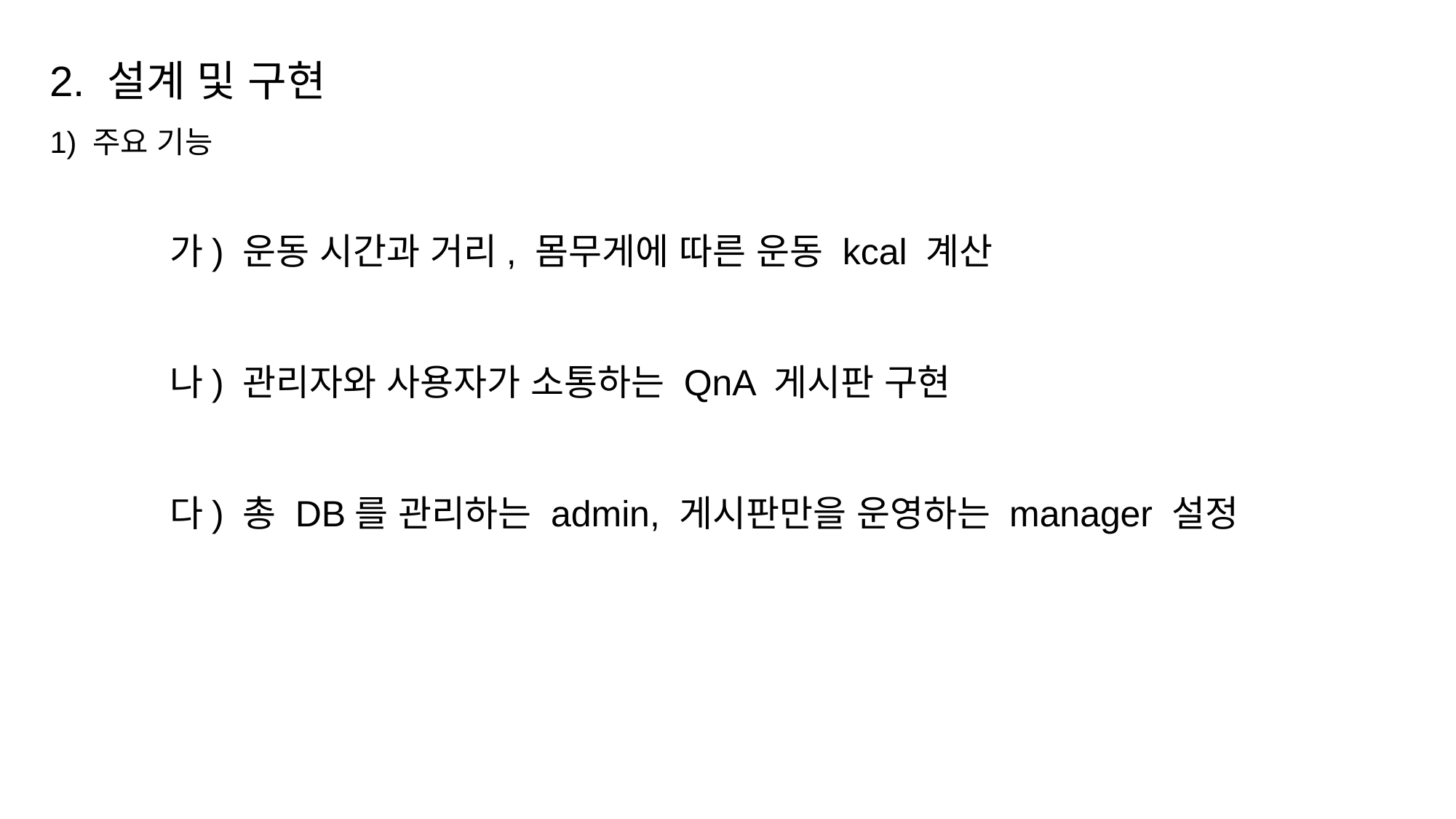

2. 설계 및 구현
1) 주요 기능
가) 운동 시간과 거리, 몸무게에 따른 운동 kcal 계산

나) 관리자와 사용자가 소통하는 QnA 게시판 구현

다) 총 DB를 관리하는 admin, 게시판만을 운영하는 manager 설정